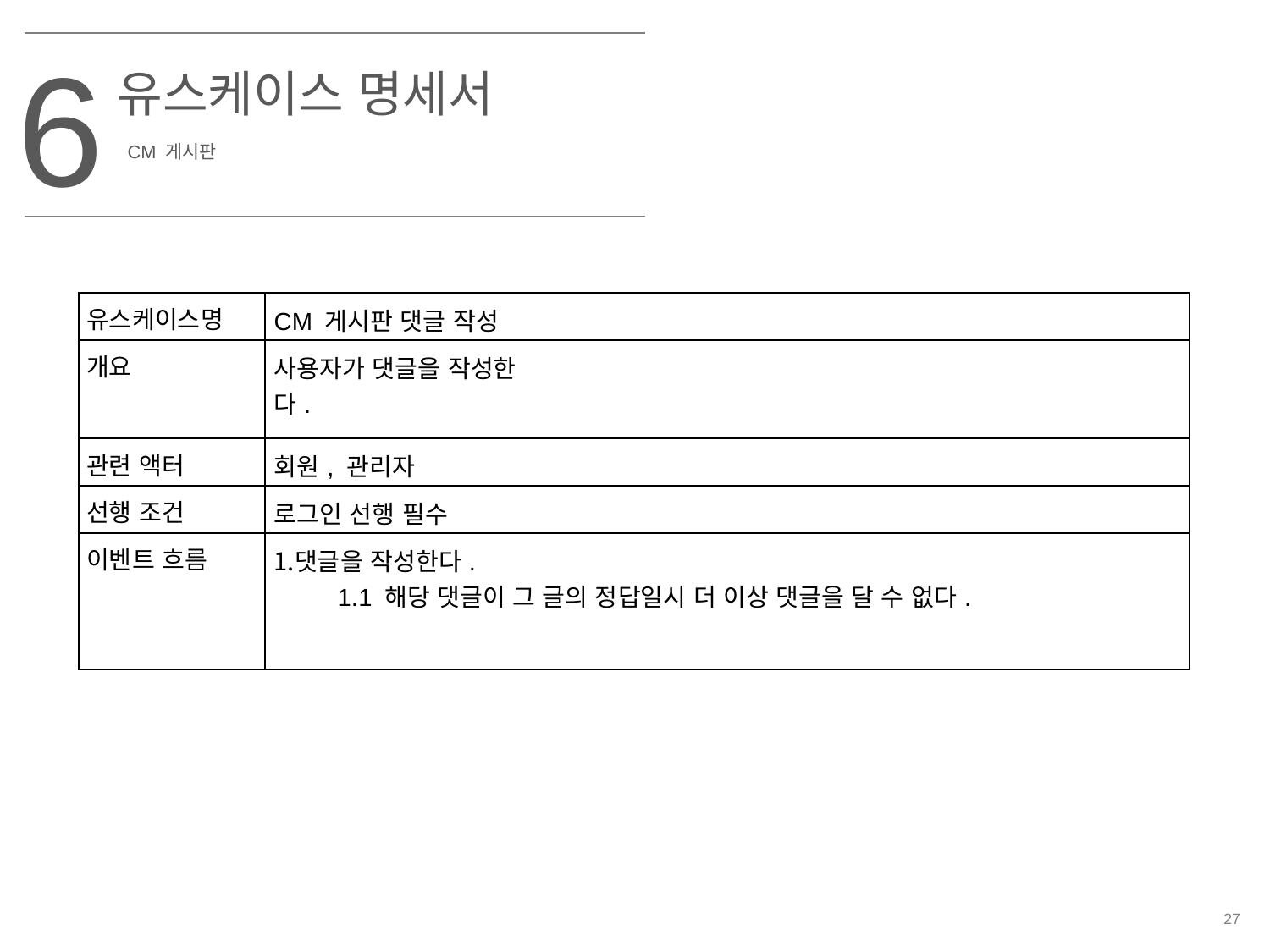

6
유스케이스 명세서
CM 게시판
| 유스케이스명 | CM 게시판 댓글 작성 |
| --- | --- |
| 개요 | 사용자가 댓글을 작성한다. |
| 관련 액터 | 회원, 관리자 |
| 선행 조건 | 로그인 선행 필수 |
| 이벤트 흐름 | 댓글을 작성한다. 1.1 해당 댓글이 그 글의 정답일시 더 이상 댓글을 달 수 없다. |